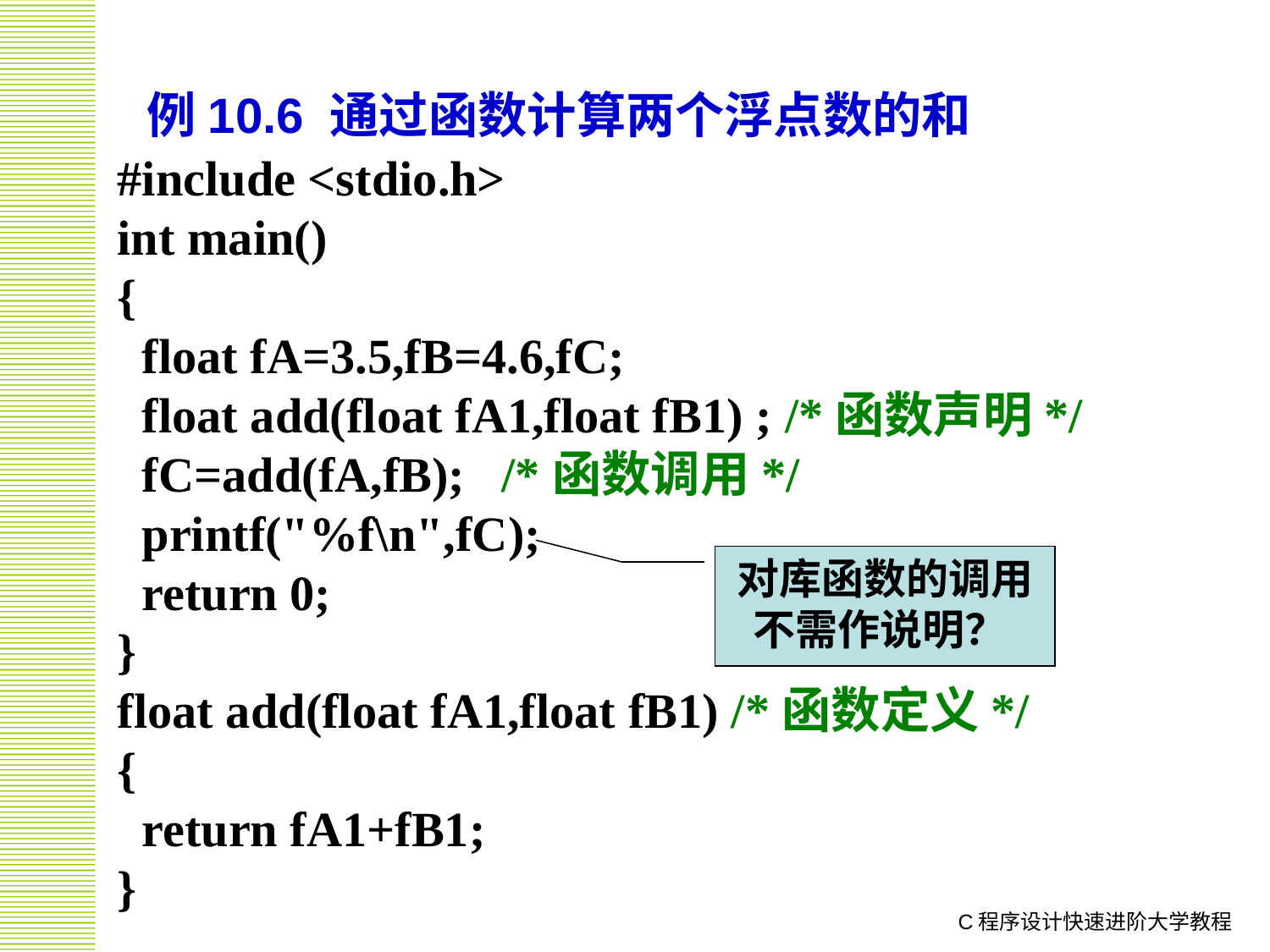

例10.6 通过函数计算两个浮点数的和
#include <stdio.h>
int main()
{
  float fA=3.5,fB=4.6,fC;
  float add(float fA1,float fB1) ; /*函数声明*/
  fC=add(fA,fB);   /*函数调用*/
  printf("%f\n",fC);
  return 0;
}
float add(float fA1,float fB1) /*函数定义*/
{
  return fA1+fB1;
}
对库函数的调用不需作说明？
30
C程序设计快速进阶大学教程